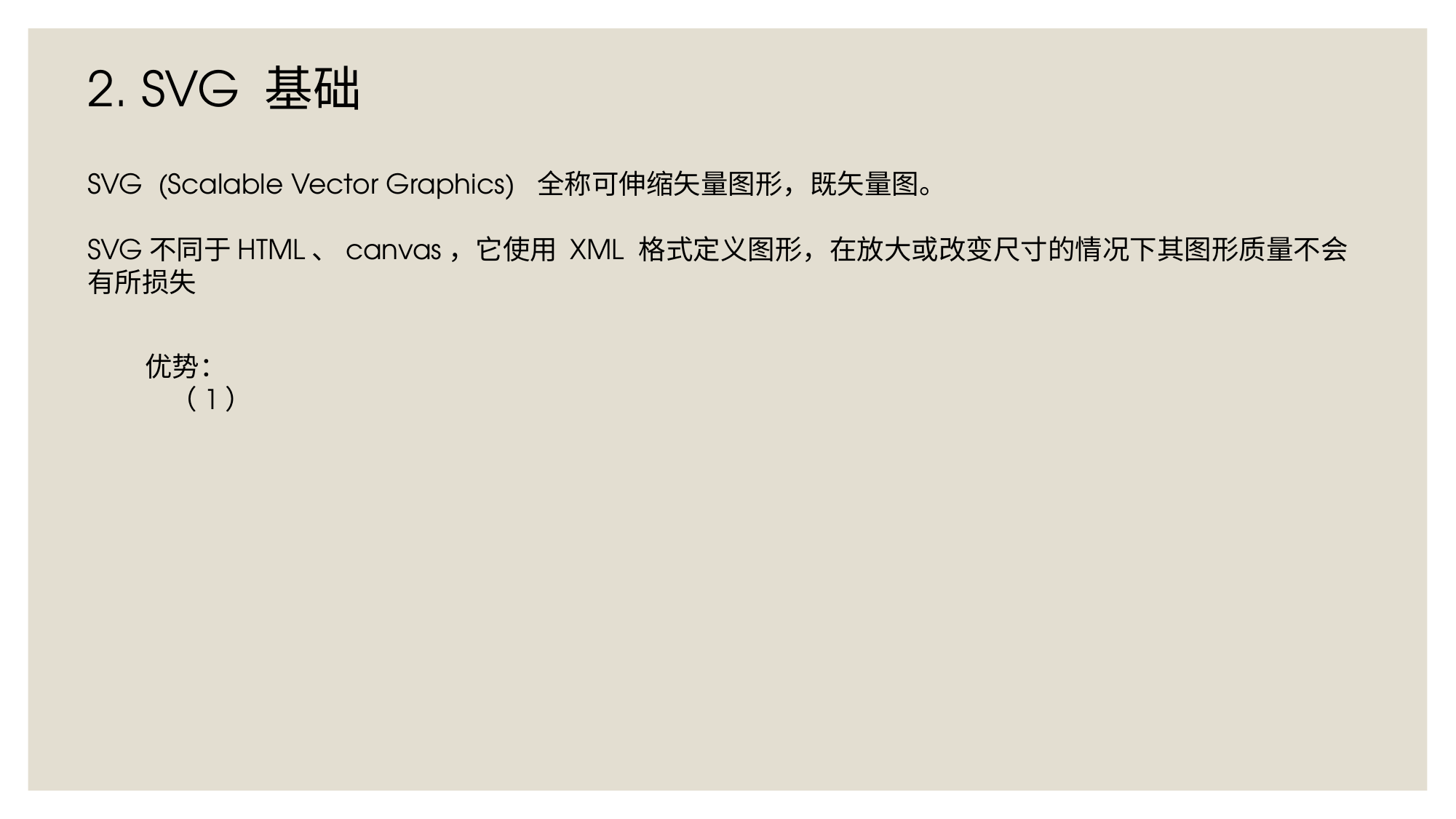

2. SVG 基础
SVG  (Scalable Vector Graphics)  全称可伸缩矢量图形，既矢量图。

SVG不同于HTML、canvas，它使用 XML 格式定义图形，在放大或改变尺寸的情况下其图形质量不会有所损失
优势：
   （1）